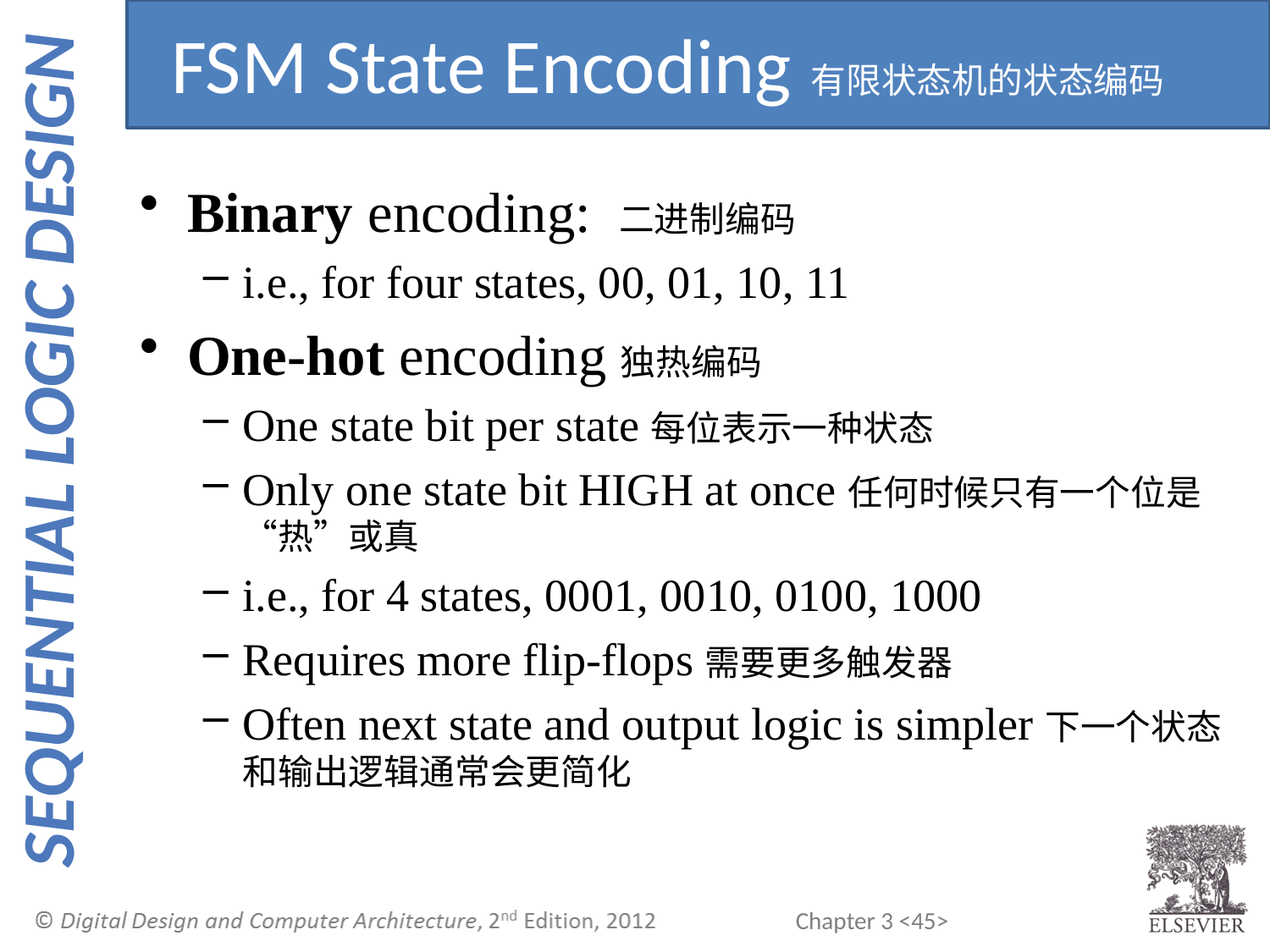

FSM State Encoding有限状态机的状态编码
Binary encoding: 二进制编码
i.e., for four states, 00, 01, 10, 11
One-hot encoding独热编码
One state bit per state每位表示一种状态
Only one state bit HIGH at once任何时候只有一个位是“热”或真
i.e., for 4 states, 0001, 0010, 0100, 1000
Requires more flip-flops需要更多触发器
Often next state and output logic is simpler下一个状态和输出逻辑通常会更简化